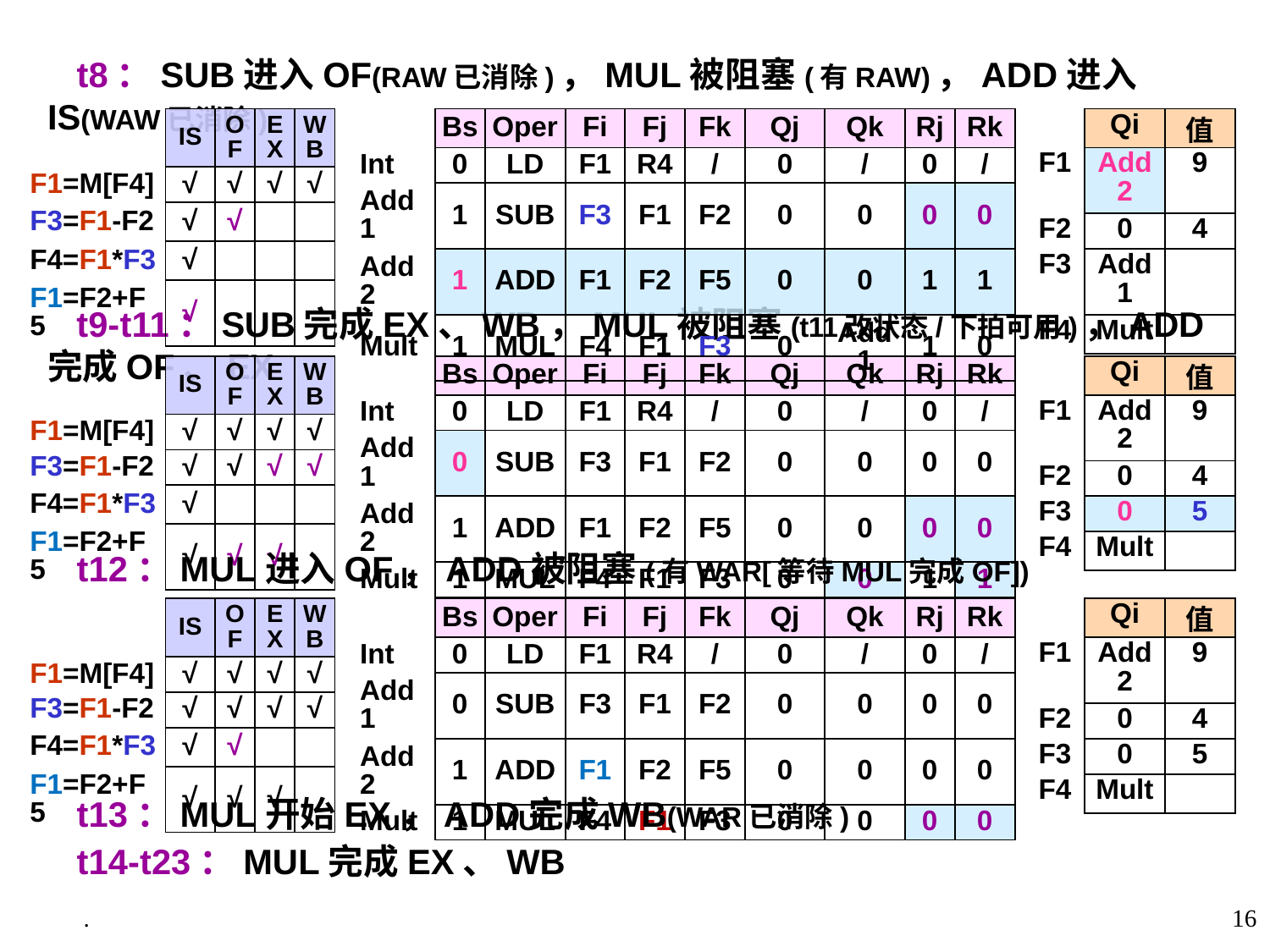

t8：SUB进入OF(RAW已消除)，MUL被阻塞(有RAW)，ADD进入IS(WAW已消除)
|  | IS | OF | EX | WB |
| --- | --- | --- | --- | --- |
| F1=M[F4] | √ | √ | √ | √ |
| F3=F1-F2 | √ | √ |  |  |
| F4=F1\*F3 | √ |  |  |  |
| F1=F2+F5 | √ |  |  |  |
|  | Bs | Oper | Fi | Fj | Fk | Qj | Qk | Rj | Rk |
| --- | --- | --- | --- | --- | --- | --- | --- | --- | --- |
| Int | 0 | LD | F1 | R4 | / | 0 | / | 0 | / |
| Add1 | 1 | SUB | F3 | F1 | F2 | 0 | 0 | 0 | 0 |
| Add2 | 1 | ADD | F1 | F2 | F5 | 0 | 0 | 1 | 1 |
| Mult | 1 | MUL | F4 | F1 | F3 | 0 | Add1 | 1 | 0 |
|  | Qi | 值 |
| --- | --- | --- |
| F1 | Add2 | 9 |
| F2 | 0 | 4 |
| F3 | Add1 |  |
| F4 | Mult |  |
   t9-t11：SUB完成EX、WB，MUL被阻塞(t11改状态/下拍可用)，ADD完成OF、EX
|  | IS | OF | EX | WB |
| --- | --- | --- | --- | --- |
| F1=M[F4] | √ | √ | √ | √ |
| F3=F1-F2 | √ | √ | √ | √ |
| F4=F1\*F3 | √ |  |  |  |
| F1=F2+F5 | √ | √ | √ |  |
|  | Bs | Oper | Fi | Fj | Fk | Qj | Qk | Rj | Rk |
| --- | --- | --- | --- | --- | --- | --- | --- | --- | --- |
| Int | 0 | LD | F1 | R4 | / | 0 | / | 0 | / |
| Add1 | 0 | SUB | F3 | F1 | F2 | 0 | 0 | 0 | 0 |
| Add2 | 1 | ADD | F1 | F2 | F5 | 0 | 0 | 0 | 0 |
| Mult | 1 | MUL | F4 | F1 | F3 | 0 | 0 | 1 | 1 |
|  | Qi | 值 |
| --- | --- | --- |
| F1 | Add2 | 9 |
| F2 | 0 | 4 |
| F3 | 0 | 5 |
| F4 | Mult |  |
   t12：MUL进入OF，ADD被阻塞(有WAR[等待MUL完成OF])
|  | IS | OF | EX | WB |
| --- | --- | --- | --- | --- |
| F1=M[F4] | √ | √ | √ | √ |
| F3=F1-F2 | √ | √ | √ | √ |
| F4=F1\*F3 | √ | √ |  |  |
| F1=F2+F5 | √ | √ | √ |  |
|  | Bs | Oper | Fi | Fj | Fk | Qj | Qk | Rj | Rk |
| --- | --- | --- | --- | --- | --- | --- | --- | --- | --- |
| Int | 0 | LD | F1 | R4 | / | 0 | / | 0 | / |
| Add1 | 0 | SUB | F3 | F1 | F2 | 0 | 0 | 0 | 0 |
| Add2 | 1 | ADD | F1 | F2 | F5 | 0 | 0 | 0 | 0 |
| Mult | 1 | MUL | F4 | F1 | F3 | 0 | 0 | 0 | 0 |
|  | Qi | 值 |
| --- | --- | --- |
| F1 | Add2 | 9 |
| F2 | 0 | 4 |
| F3 | 0 | 5 |
| F4 | Mult |  |
   t13：MUL开始EX，ADD完成WB(WAR已消除)
   t14-t23：MUL完成EX、WB
.
16